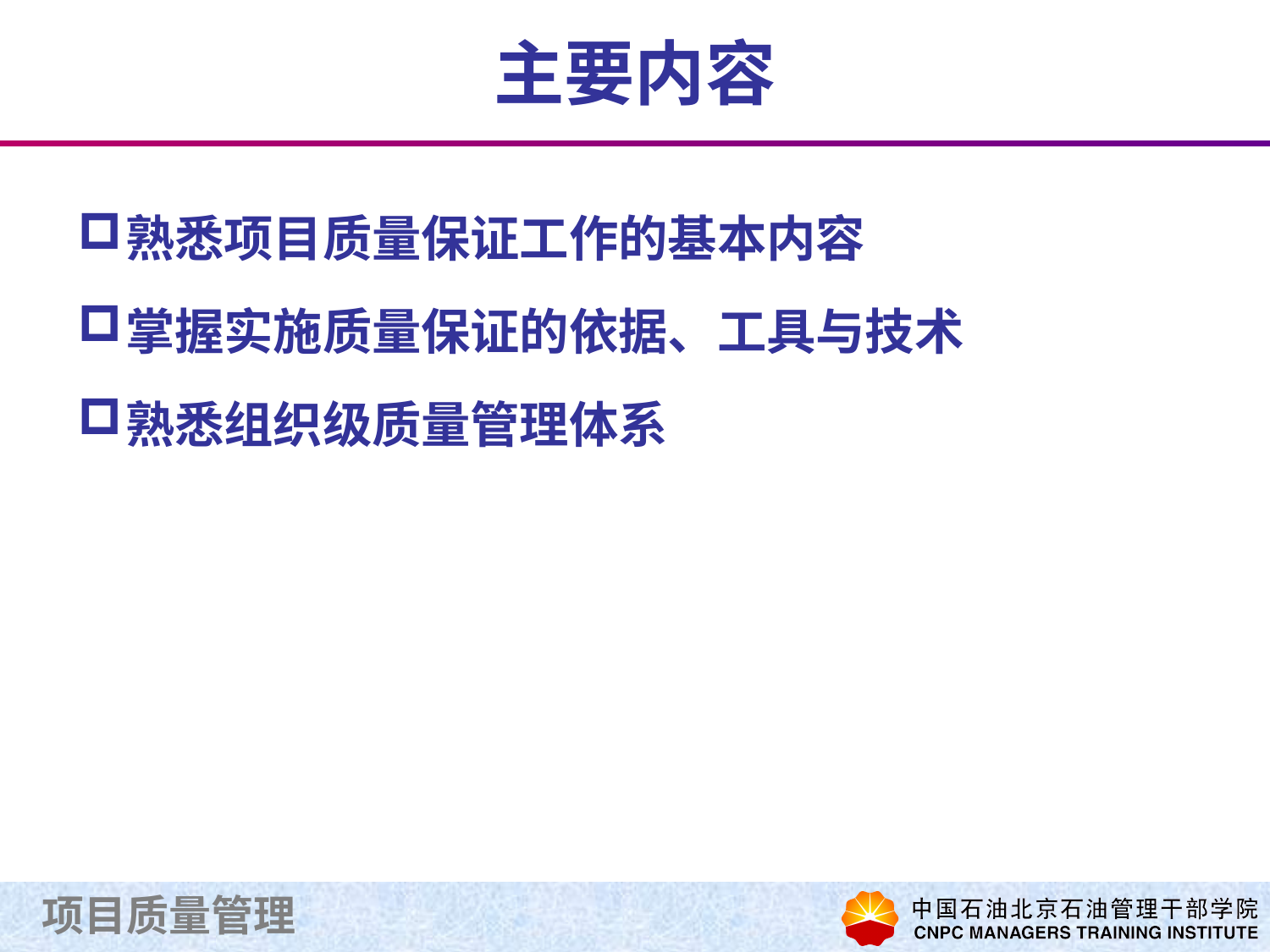

# 主要内容
熟悉项目质量保证工作的基本内容
掌握实施质量保证的依据、工具与技术
熟悉组织级质量管理体系